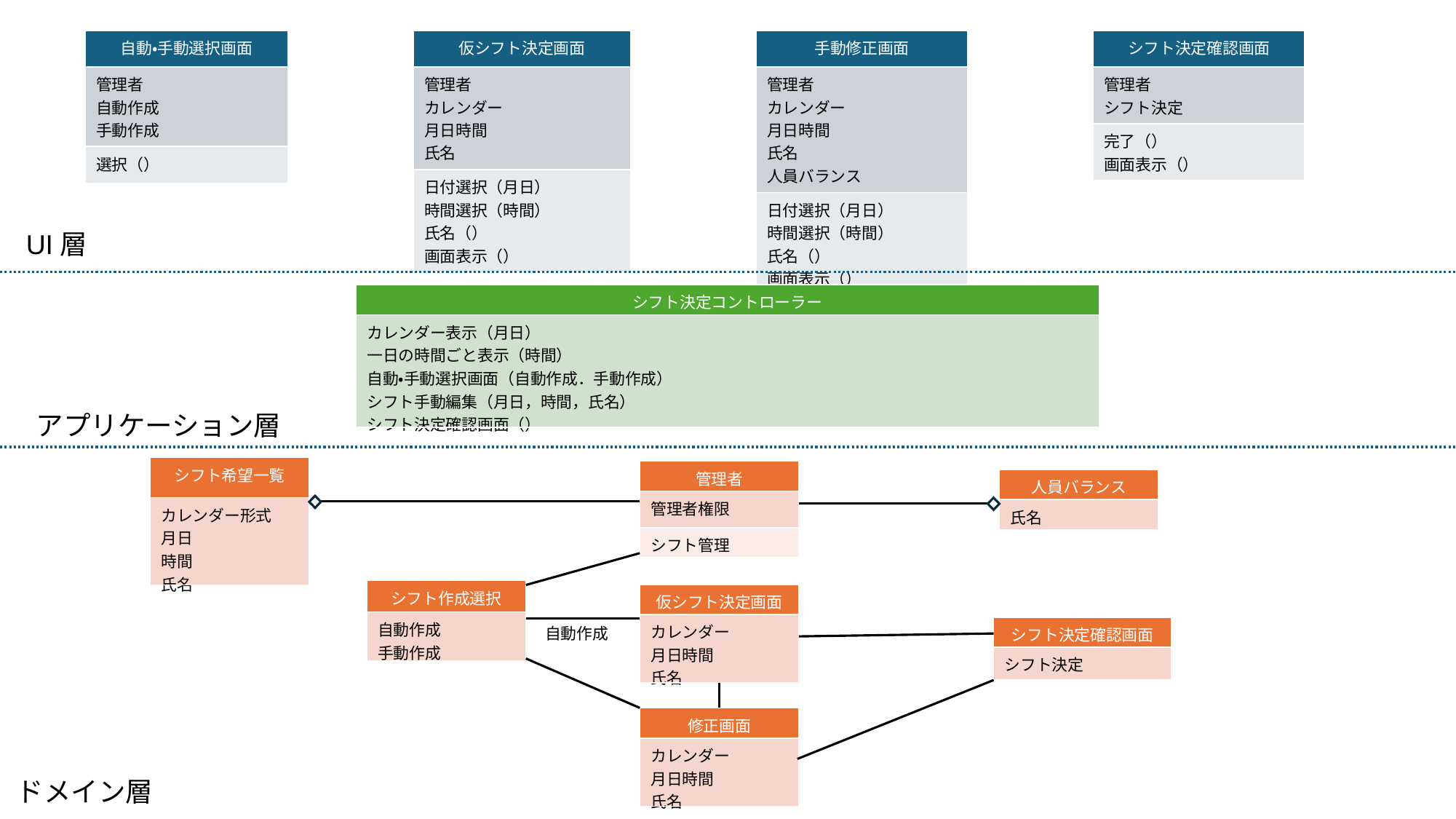

| 自動・手動選択画面 |
| --- |
| 管理者 自動作成 手動作成 |
| 選択（） |
| 仮シフト決定画面 |
| --- |
| 管理者 カレンダー 月日時間 氏名 |
| 日付選択（月日） 時間選択（時間） 氏名（） 画面表示（） |
| 手動修正画面 |
| --- |
| 管理者 カレンダー 月日時間 氏名 人員バランス |
| 日付選択（月日） 時間選択（時間） 氏名（） 画面表示（） |
| シフト決定確認画面 |
| --- |
| 管理者 シフト決定 |
| 完了（） 画面表示（） |
UI層
| シフト決定コントローラー |
| --- |
| カレンダー表示（月日） 一日の時間ごと表示（時間） 自動・手動選択画面（自動作成．手動作成） シフト手動編集（月日，時間，氏名） シフト決定確認画面（） |
アプリケーション層
| シフト希望一覧 |
| --- |
| カレンダー形式 月日 時間 氏名 |
| 管理者 |
| --- |
| 管理者権限 |
| シフト管理 |
| 人員バランス |
| --- |
| 氏名 |

| シフト作成選択 |
| --- |
| 自動作成 手動作成 |
| 仮シフト決定画面 |
| --- |
| カレンダー 月日時間 氏名 |
| シフト決定確認画面 |
| --- |
| シフト決定 |
自動作成
| 修正画面 |
| --- |
| カレンダー 月日時間 氏名 |
ドメイン層